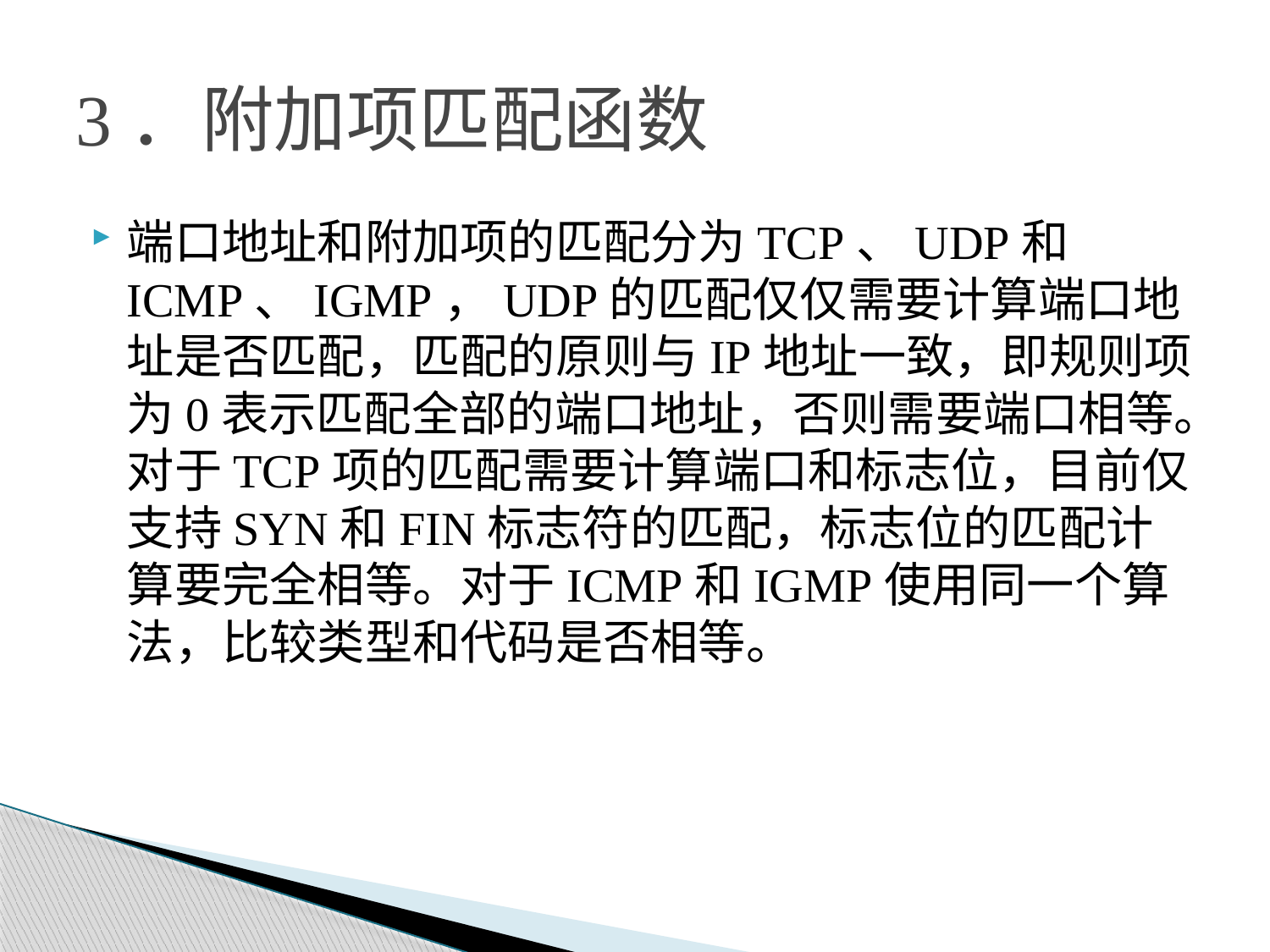

# 3．附加项匹配函数
端口地址和附加项的匹配分为TCP、UDP和ICMP、IGMP，UDP的匹配仅仅需要计算端口地址是否匹配，匹配的原则与IP地址一致，即规则项为0表示匹配全部的端口地址，否则需要端口相等。对于TCP项的匹配需要计算端口和标志位，目前仅支持SYN和FIN标志符的匹配，标志位的匹配计算要完全相等。对于ICMP和IGMP使用同一个算法，比较类型和代码是否相等。